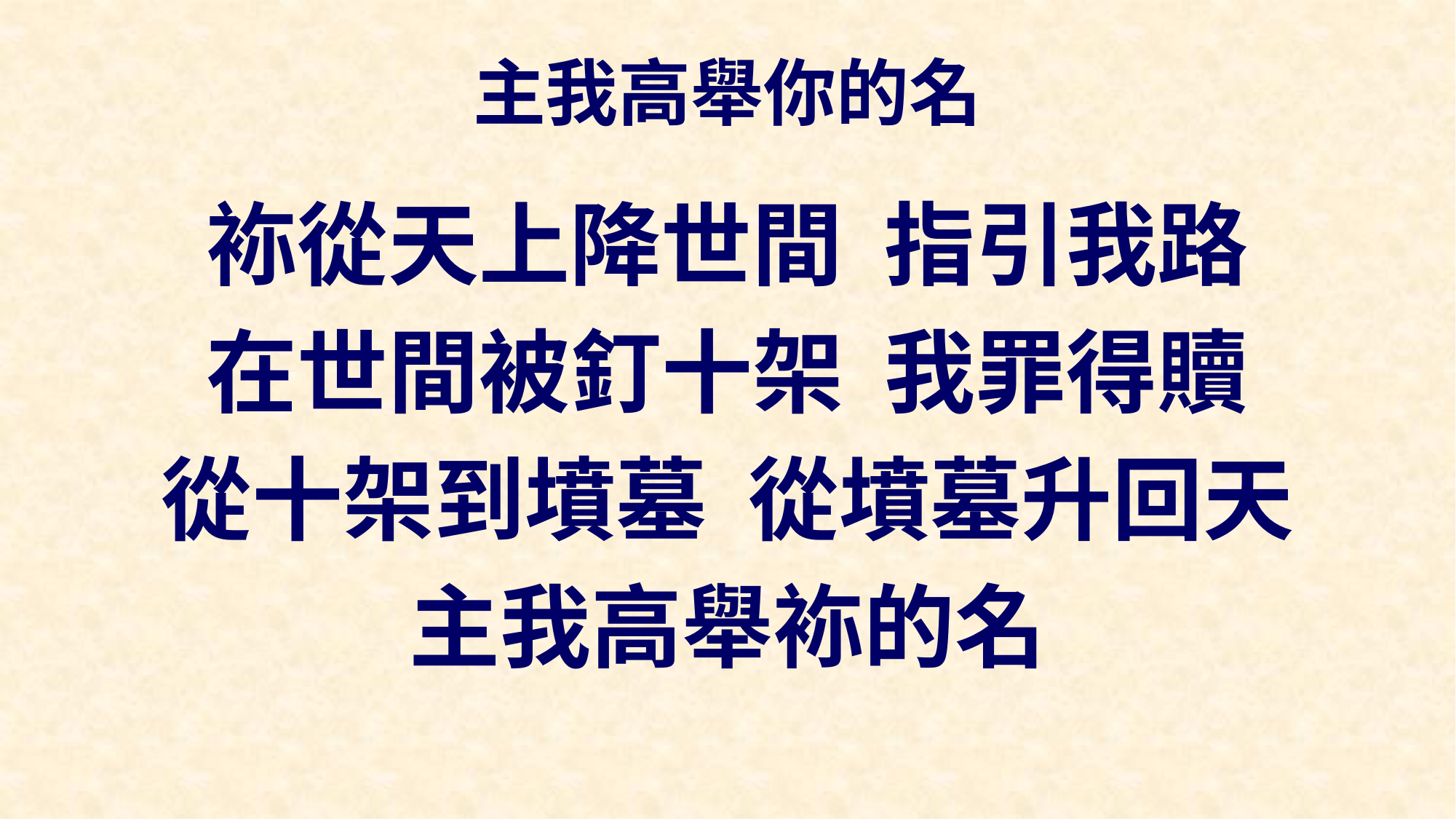

# 主我高舉你的名
袮從天上降世間  指引我路
在世間被釘十架  我罪得贖
從十架到墳墓  從墳墓升回天
主我高舉袮的名